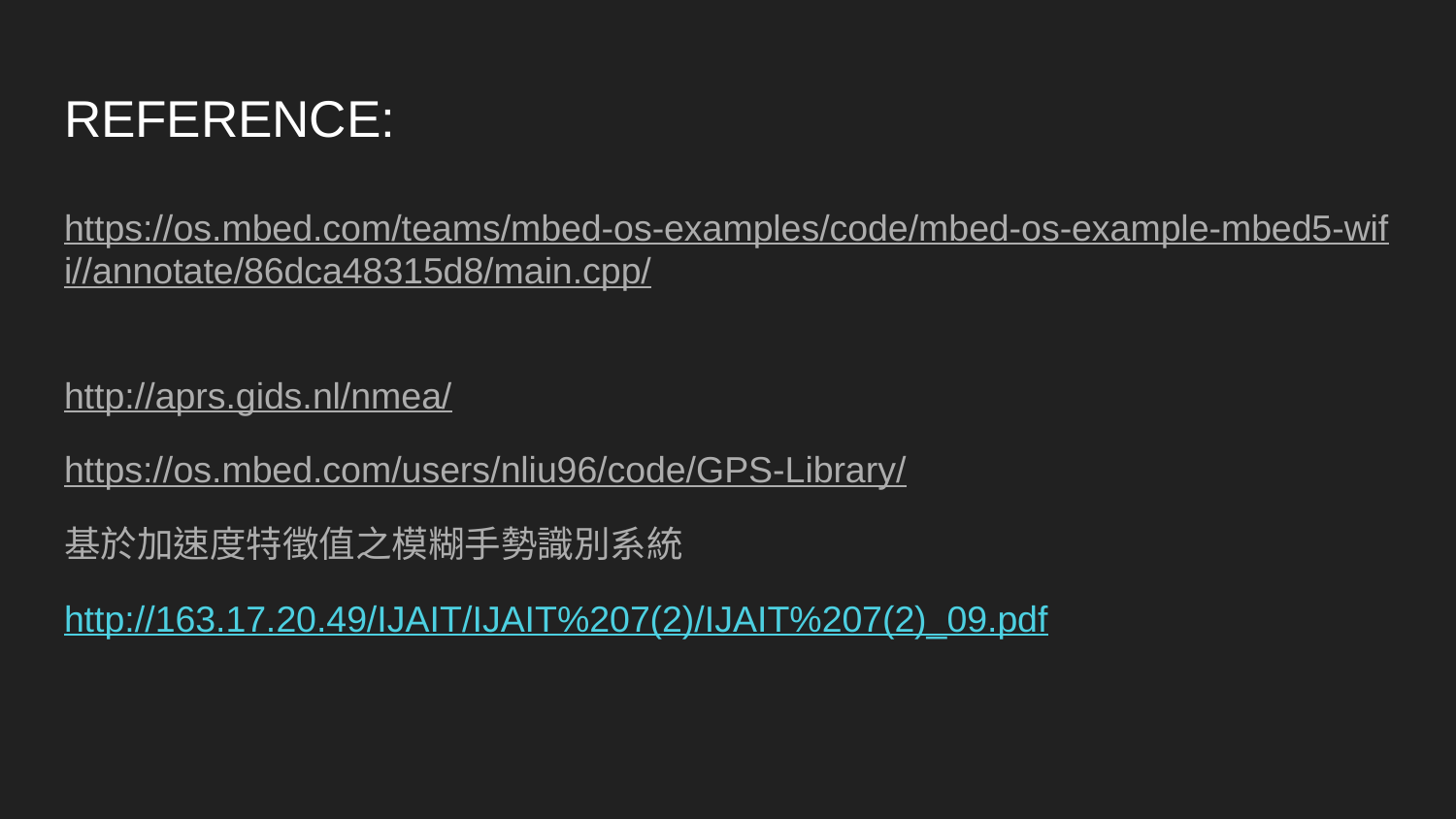

# REFERENCE:
https://os.mbed.com/teams/mbed-os-examples/code/mbed-os-example-mbed5-wifi//annotate/86dca48315d8/main.cpp/
http://aprs.gids.nl/nmea/
https://os.mbed.com/users/nliu96/code/GPS-Library/
基於加速度特徵值之模糊手勢識別系統
http://163.17.20.49/IJAIT/IJAIT%207(2)/IJAIT%207(2)_09.pdf